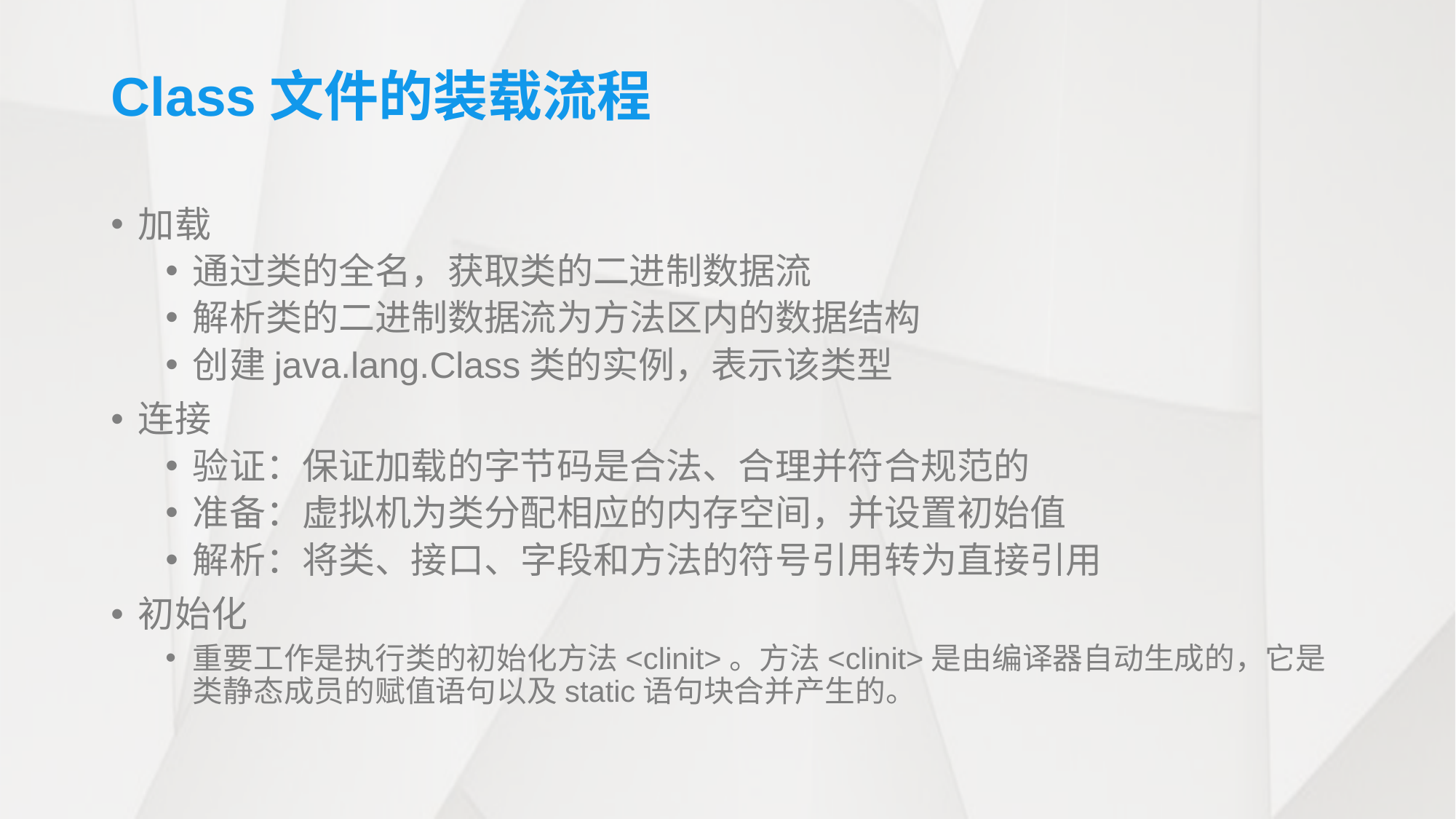

# Class文件的装载流程
加载
通过类的全名，获取类的二进制数据流
解析类的二进制数据流为方法区内的数据结构
创建java.lang.Class类的实例，表示该类型
连接
验证：保证加载的字节码是合法、合理并符合规范的
准备：虚拟机为类分配相应的内存空间，并设置初始值
解析：将类、接口、字段和方法的符号引用转为直接引用
初始化
重要工作是执行类的初始化方法<clinit>。方法<clinit>是由编译器自动生成的，它是类静态成员的赋值语句以及static语句块合并产生的。